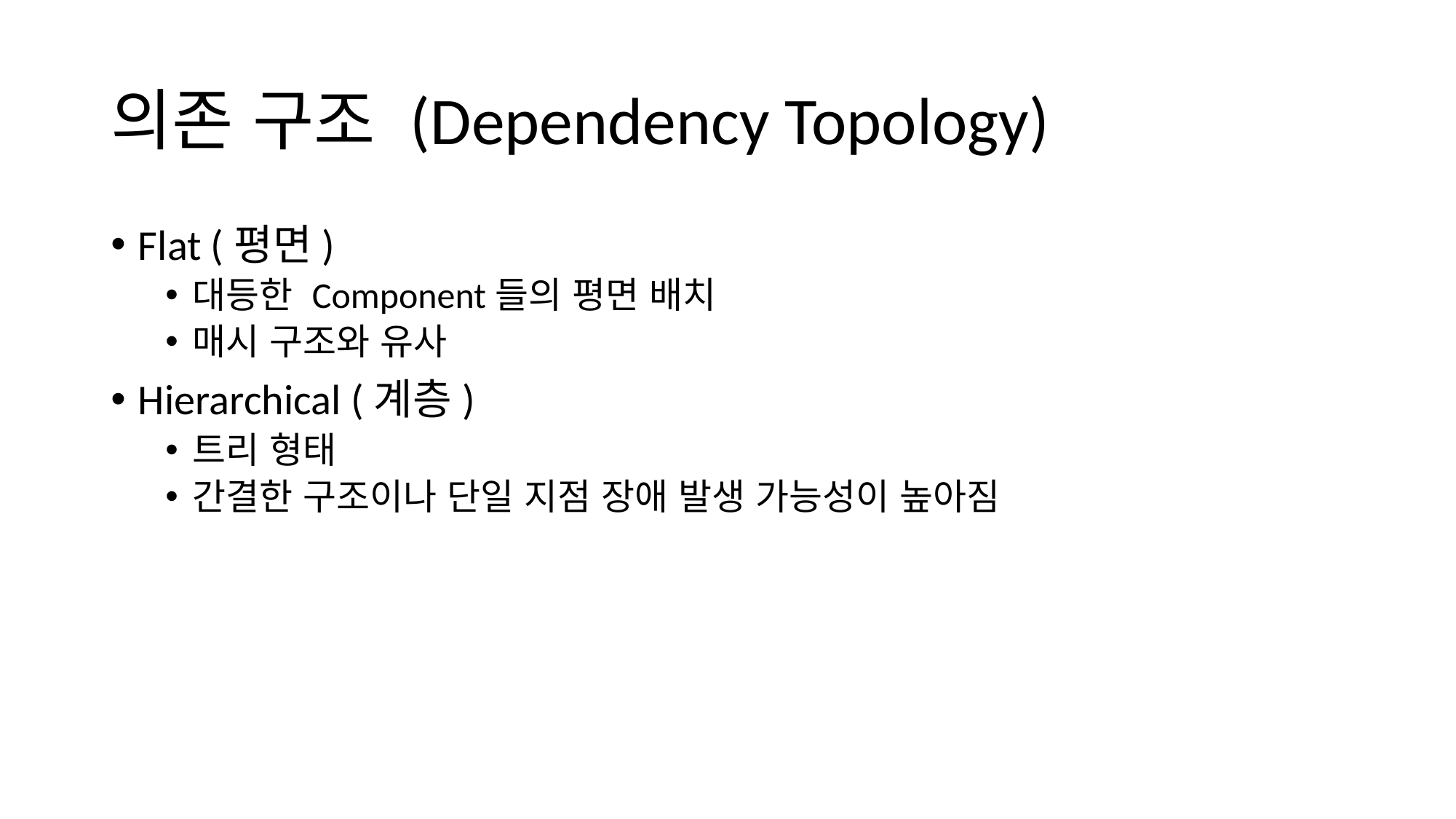

# 의존 구조 (Dependency Topology)
Flat (평면)
대등한 Component들의 평면 배치
매시 구조와 유사
Hierarchical (계층)
트리 형태
간결한 구조이나 단일 지점 장애 발생 가능성이 높아짐